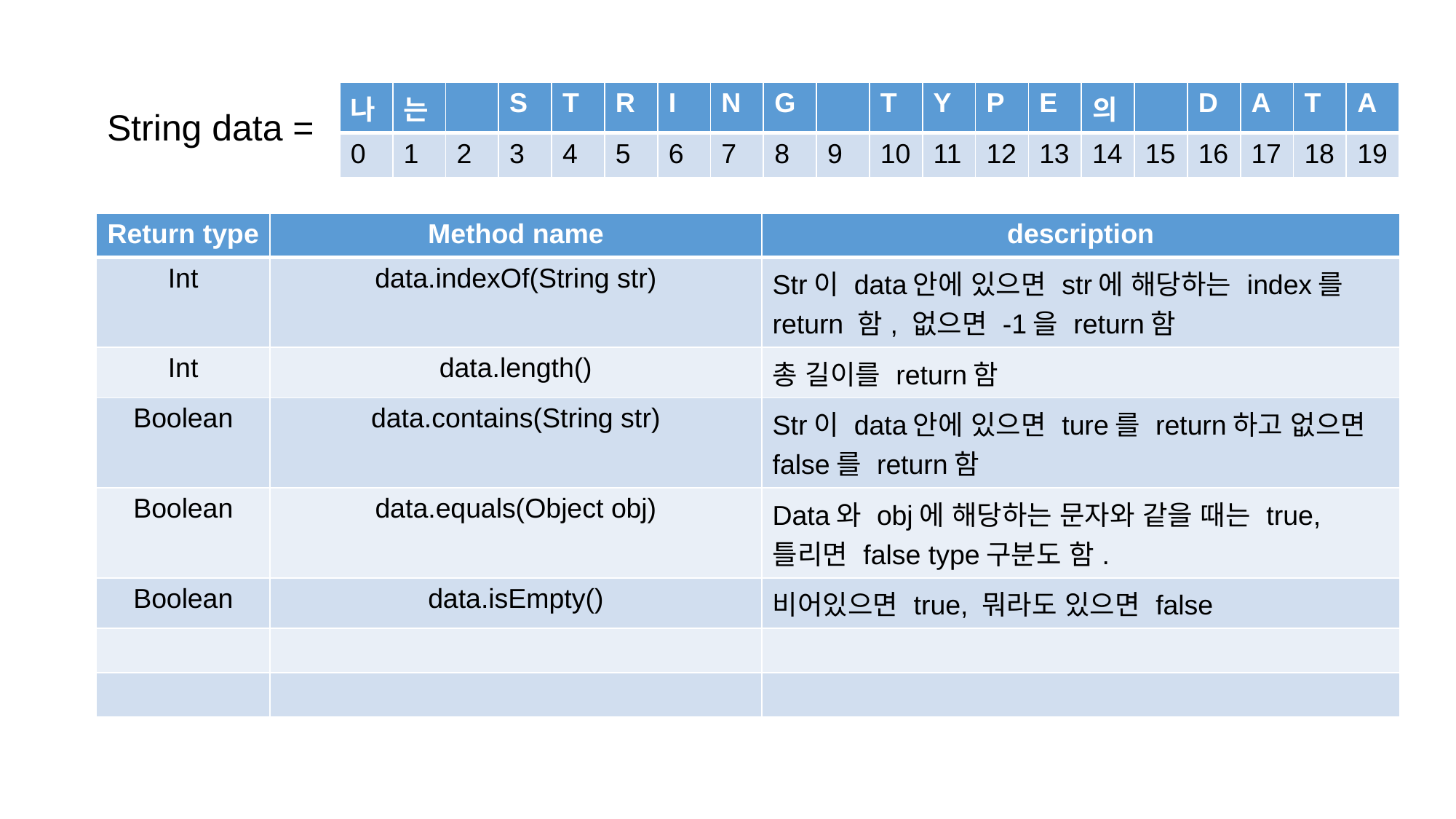

| 나 | 는 |  | S | T | R | I | N | G |  | T | Y | P | E | 의 |  | D | A | T | A |
| --- | --- | --- | --- | --- | --- | --- | --- | --- | --- | --- | --- | --- | --- | --- | --- | --- | --- | --- | --- |
| 0 | 1 | 2 | 3 | 4 | 5 | 6 | 7 | 8 | 9 | 10 | 11 | 12 | 13 | 14 | 15 | 16 | 17 | 18 | 19 |
String data =
| Return type | Method name | description |
| --- | --- | --- |
| Int | data.indexOf(String str) | Str이 data안에 있으면 str에 해당하는 index를 return 함, 없으면 -1을 return함 |
| Int | data.length() | 총 길이를 return함 |
| Boolean | data.contains(String str) | Str이 data안에 있으면 ture를 return하고 없으면 false를 return함 |
| Boolean | data.equals(Object obj) | Data와 obj에 해당하는 문자와 같을 때는 true, 틀리면 false type구분도 함. |
| Boolean | data.isEmpty() | 비어있으면 true, 뭐라도 있으면 false |
|  |  |  |
|  |  |  |